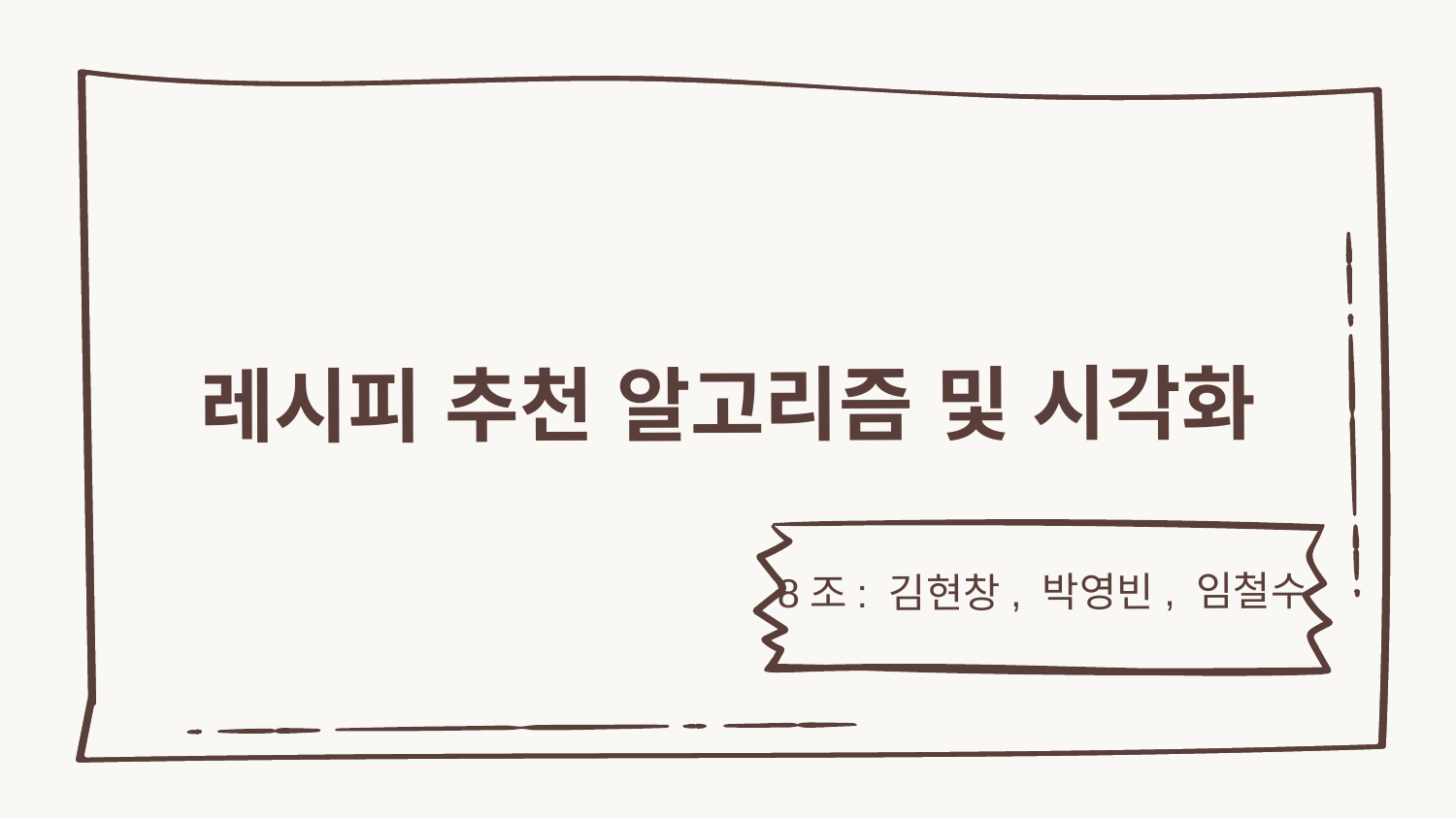

레시피 추천 알고리즘 및 시각화

8조: 김현창, 박영빈, 임철수